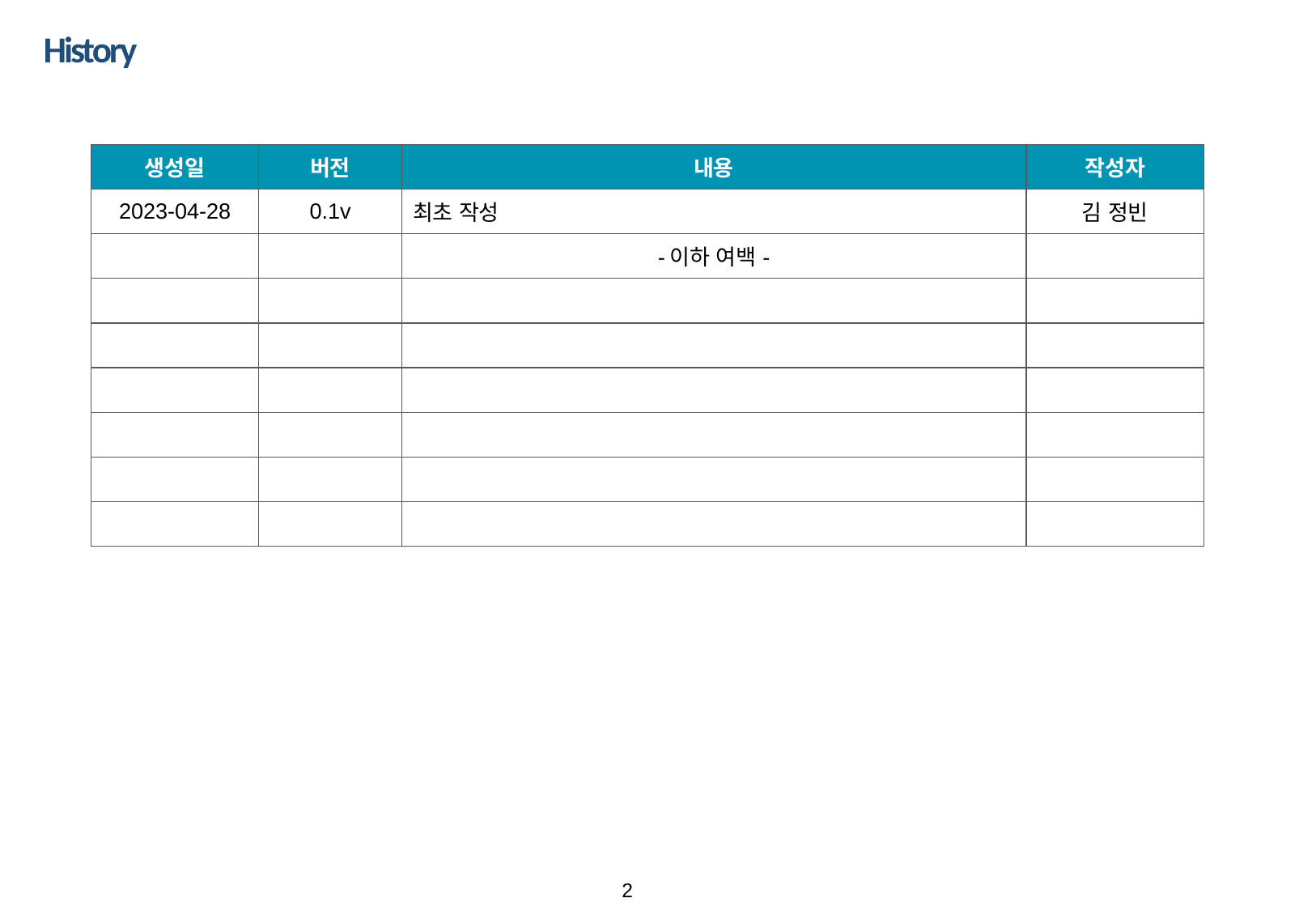

# History
| 생성일 | 버전 | 내용 | 작성자 |
| --- | --- | --- | --- |
| 2023-04-28 | 0.1v | 최초 작성 | 김 정빈 |
|  |  | -이하 여백- |  |
|  |  |  |  |
|  |  |  |  |
|  |  |  |  |
|  |  |  |  |
|  |  |  |  |
|  |  |  |  |